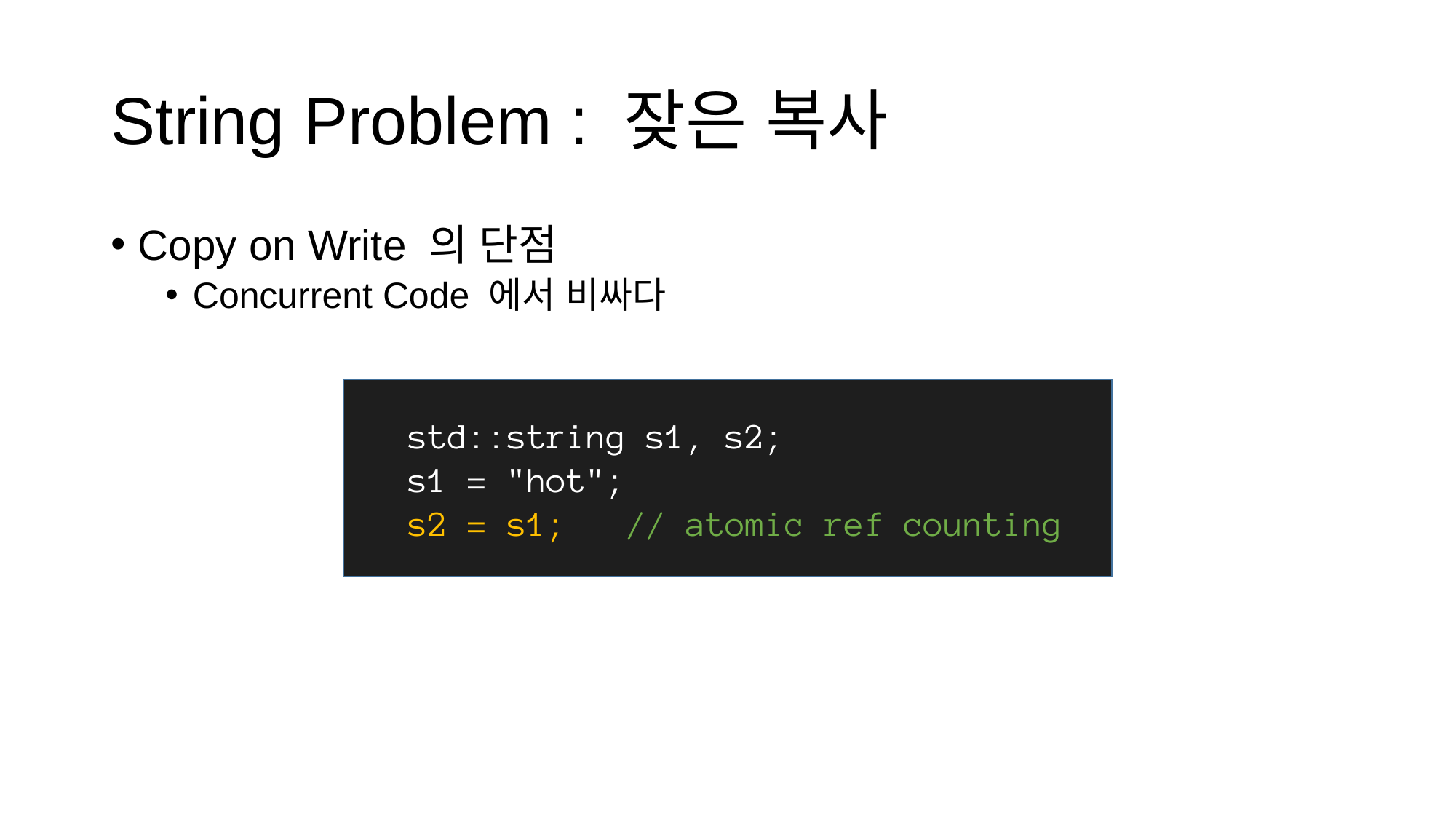

# String Problem : 잦은 복사
Copy on Write 의 단점
Concurrent Code 에서 비싸다

std::string s1, s2;
s1 = "hot";
s2 = s1;	// atomic ref counting